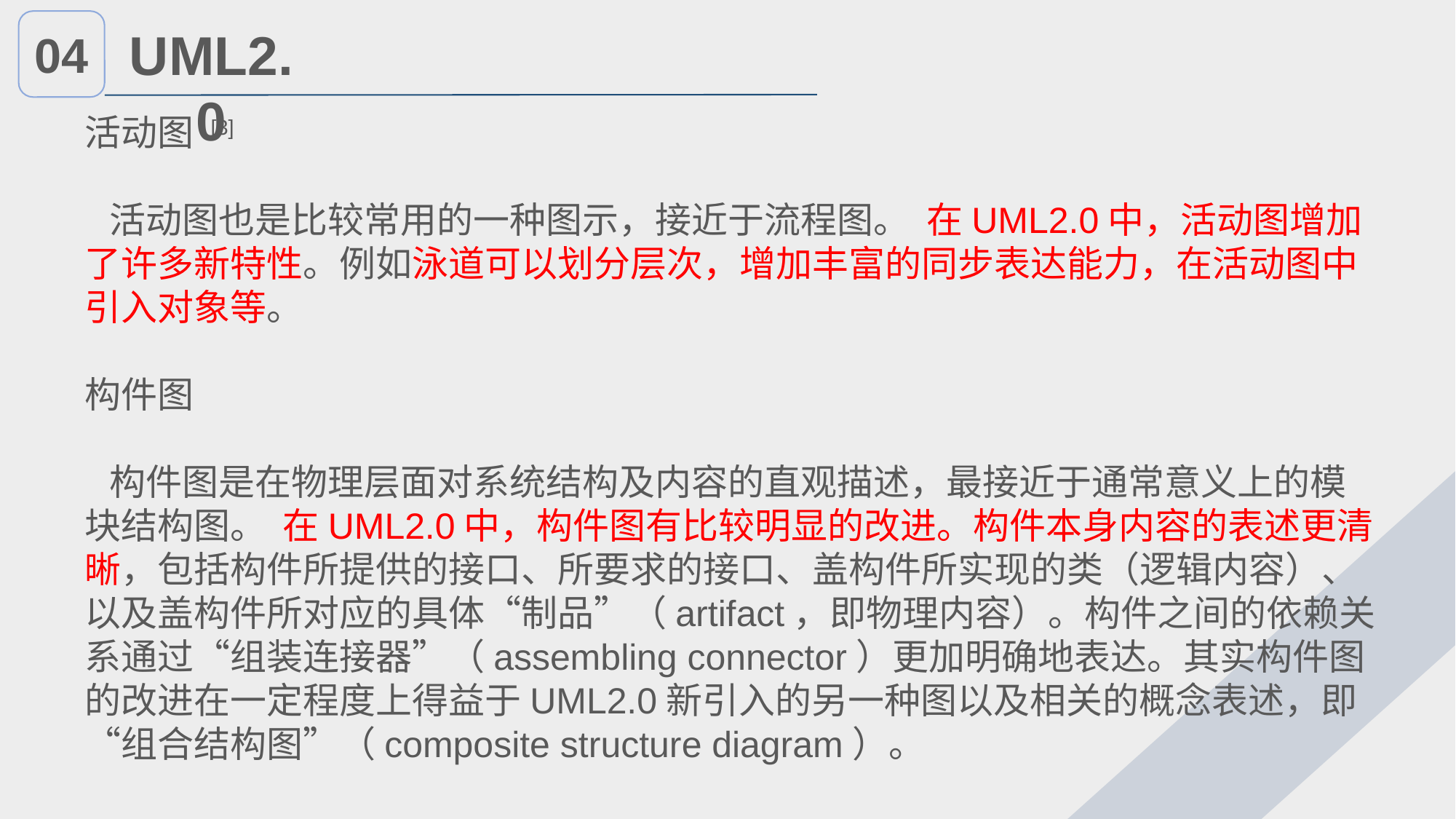

04
UML2.0
活动图 [3]

  活动图也是比较常用的一种图示，接近于流程图。  在UML2.0中，活动图增加了许多新特性。例如泳道可以划分层次，增加丰富的同步表达能力，在活动图中引入对象等。

构件图

  构件图是在物理层面对系统结构及内容的直观描述，最接近于通常意义上的模块结构图。  在UML2.0中，构件图有比较明显的改进。构件本身内容的表述更清晰，包括构件所提供的接口、所要求的接口、盖构件所实现的类（逻辑内容）、以及盖构件所对应的具体“制品”（artifact，即物理内容）。构件之间的依赖关系通过“组装连接器”（assembling connector）更加明确地表达。其实构件图的改进在一定程度上得益于UML2.0新引入的另一种图以及相关的概念表述，即“组合结构图”（composite structure diagram）。